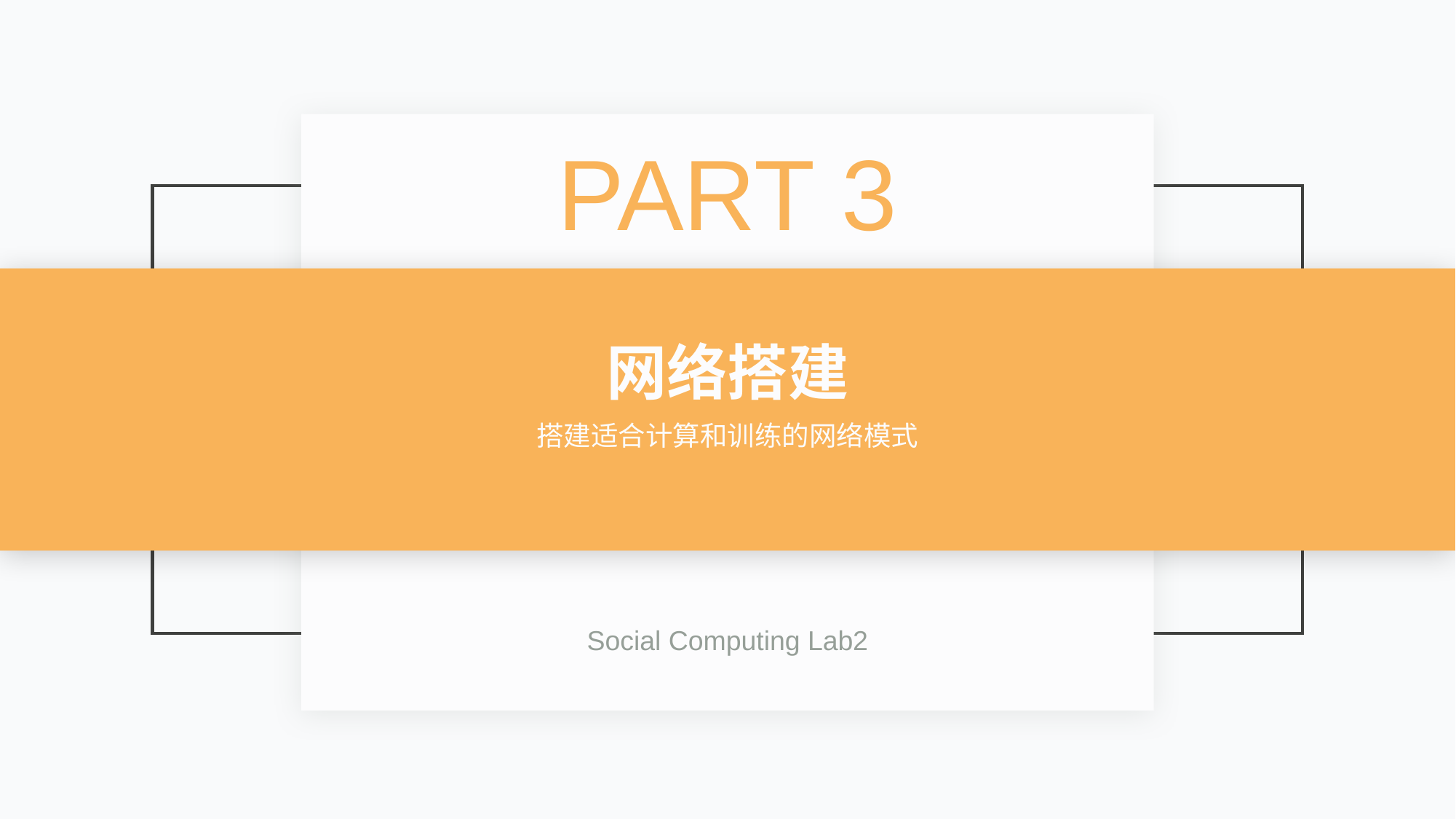

PART 3

网络搭建
搭建适合计算和训练的网络模式
Social Computing Lab2